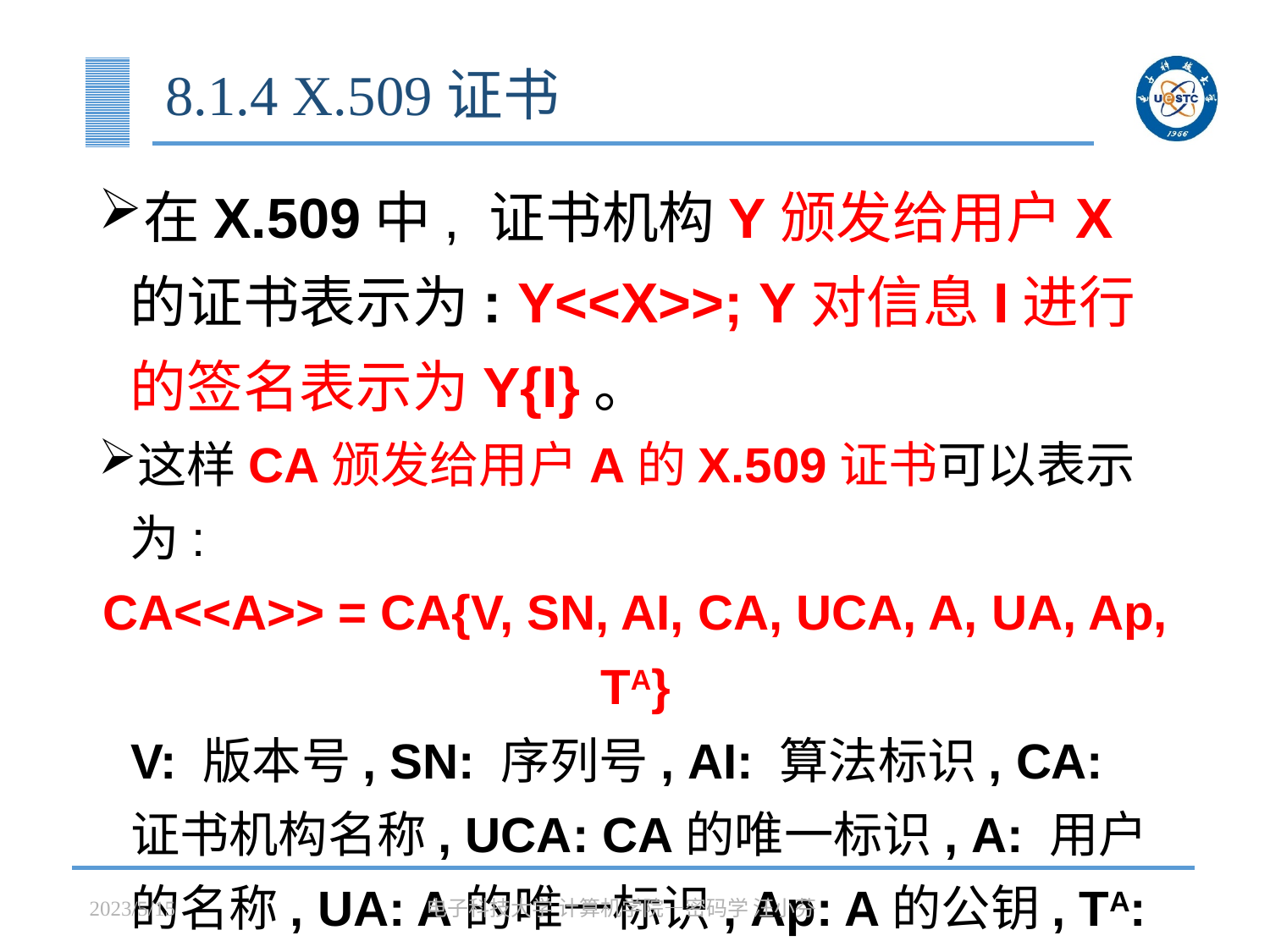

# 8.1.4 X.509证书
在X.509中, 证书机构Y颁发给用户X的证书表示为: Y<<X>>; Y对信息I进行的签名表示为Y{I}。
这样CA颁发给用户A的X.509证书可以表示为:
CA<<A>> = CA{V, SN, AI, CA, UCA, A, UA, Ap, TA}
V: 版本号, SN: 序列号, AI: 算法标识, CA: 证书机构名称, UCA: CA的唯一标识, A: 用户的名称, UA: A的唯一标识, Ap: A的公钥, TA: 有效期
2023/5/15
电子科技大学 计算机学院—密码学 汪小芬